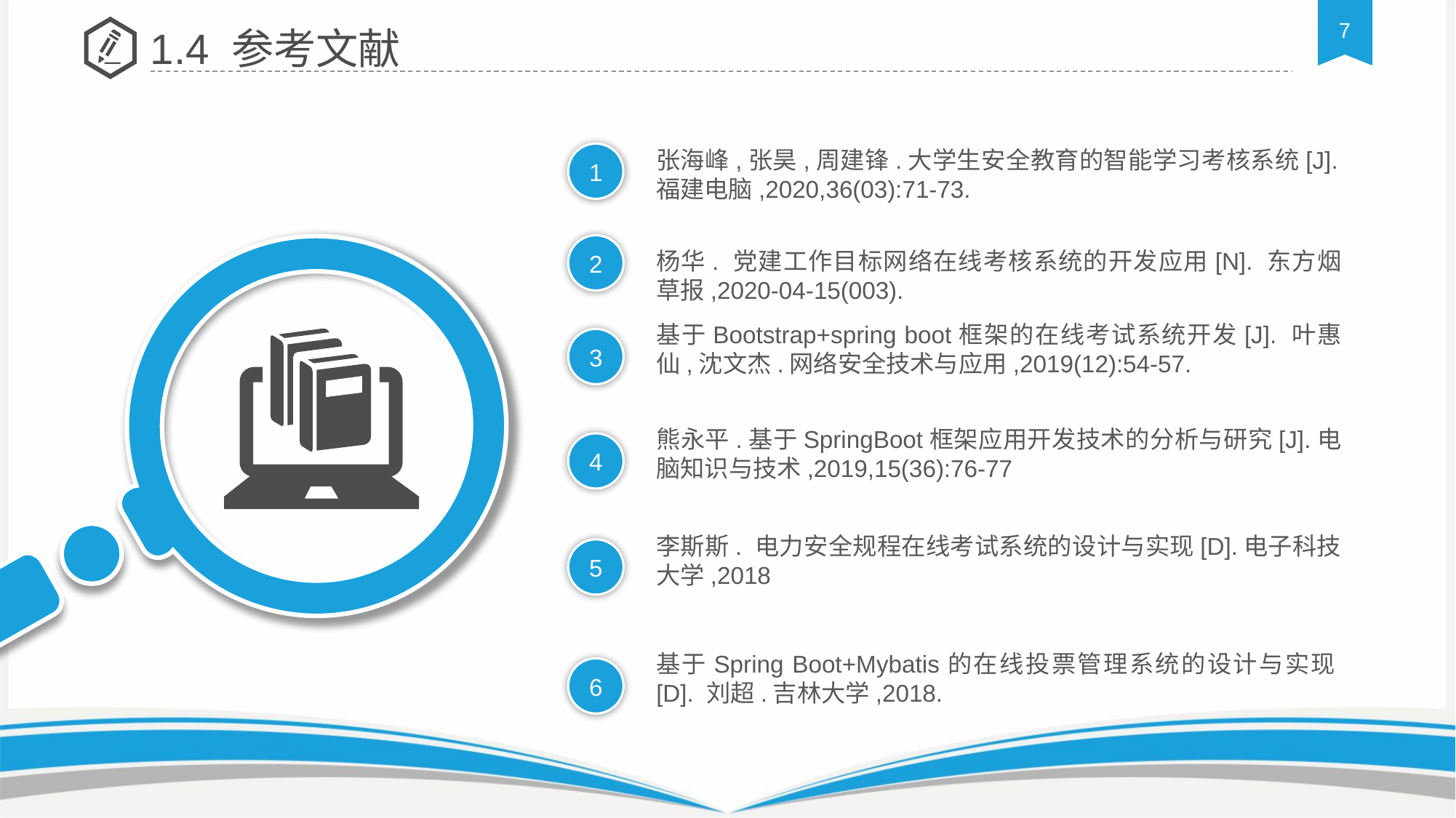

1.4 参考文献
张海峰,张昊,周建锋.大学生安全教育的智能学习考核系统[J].福建电脑,2020,36(03):71-73.
1

2
杨华. 党建工作目标网络在线考核系统的开发应用[N]. 东方烟草报,2020-04-15(003).
基于Bootstrap+spring boot框架的在线考试系统开发[J]. 叶惠仙,沈文杰.网络安全技术与应用,2019(12):54-57.

3
熊永平.基于SpringBoot框架应用开发技术的分析与研究[J].电脑知识与技术,2019,15(36):76-77
4
李斯斯. 电力安全规程在线考试系统的设计与实现[D].电子科技大学,2018
5
基于Spring Boot+Mybatis的在线投票管理系统的设计与实现[D]. 刘超.吉林大学,2018.
6